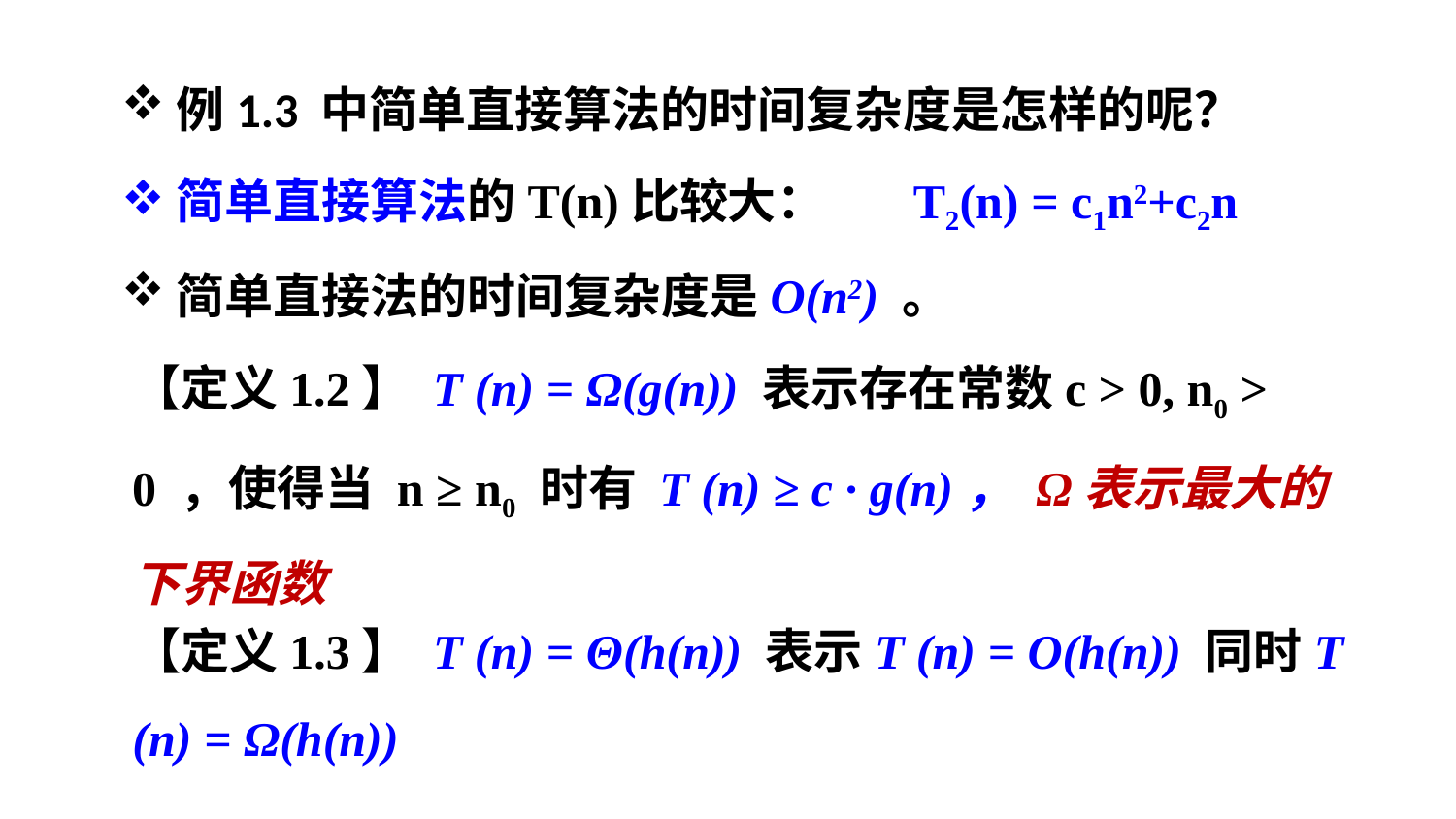

例1.3 中简单直接算法的时间复杂度是怎样的呢？
简单直接算法的T(n)比较大：       T2(n) = c1n2+c2n
简单直接法的时间复杂度是O(n2) 。
【定义1.2】 T (n) = Ω(g(n)) 表示存在常数c > 0, n0 > 0 ，使得当 n ≥ n0 时有 T (n) ≥ c · g(n)， Ω表示最大的下界函数
【定义1.3】 T (n) = Θ(h(n)) 表示T (n) = O(h(n)) 同时T (n) = Ω(h(n))